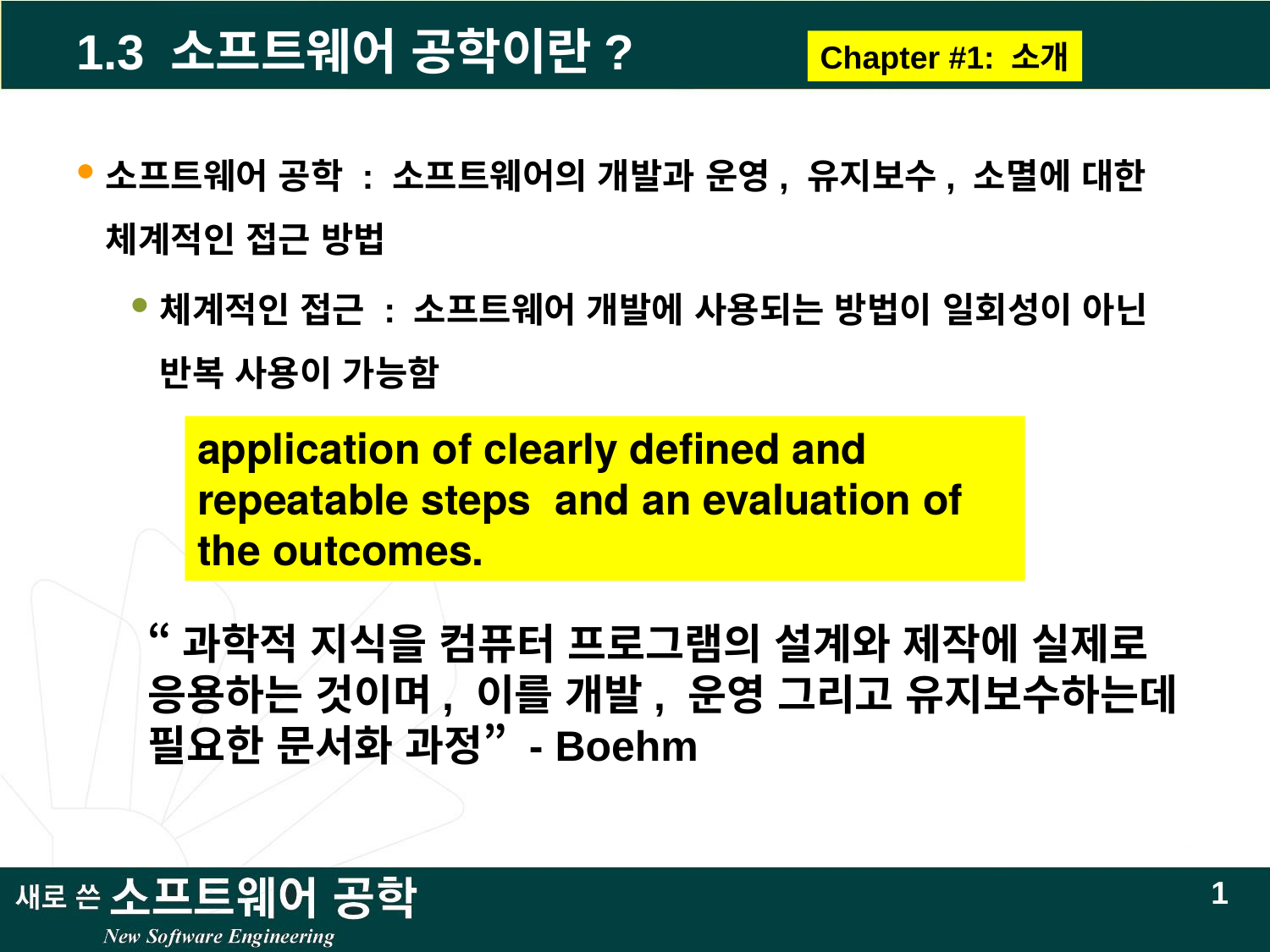

# 1.3 소프트웨어 공학이란?
1장
Chapter #1: 소개
소프트웨어 공학 : 소프트웨어의 개발과 운영, 유지보수, 소멸에 대한 체계적인 접근 방법
체계적인 접근 : 소프트웨어 개발에 사용되는 방법이 일회성이 아닌 반복 사용이 가능함

application of clearly defined and repeatable steps  and an evaluation of the outcomes.
“과학적 지식을 컴퓨터 프로그램의 설계와 제작에 실제로 응용하는 것이며, 이를 개발, 운영 그리고 유지보수하는데 필요한 문서화 과정” - Boehm
1